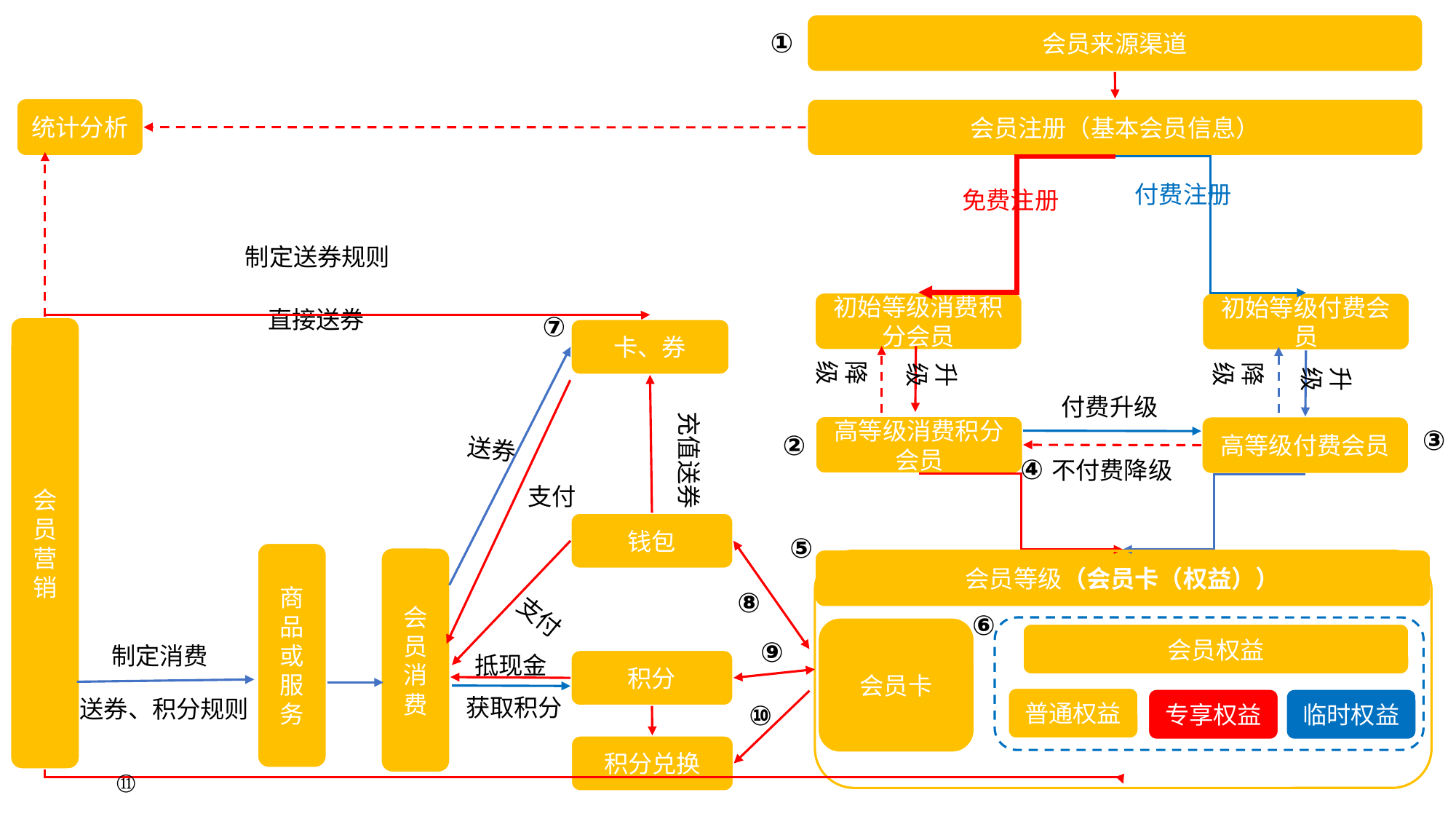

会员来源渠道
①
会员注册（基本会员信息）
免费注册
初始等级消费积分会员
初始等级付费会员
升级
付费升级
高等级消费积分会员
高等级付费会员
会员等级（会员卡（权益））
会员卡

会员权益
普通权益
专享权益

直接送券
⑦
卡、券
充值送券
③
②
送券
④
支付
钱包
⑤
会员消费
⑧
支付
⑥
⑨
抵现金
积分
  获取积分
临时权益
⑩
积分兑换
统计分析
付费注册
制定送券规则
会员营销
降级
降级
升级
不付费降级
商品或服务
制定消费
送券、积分规则
⑪